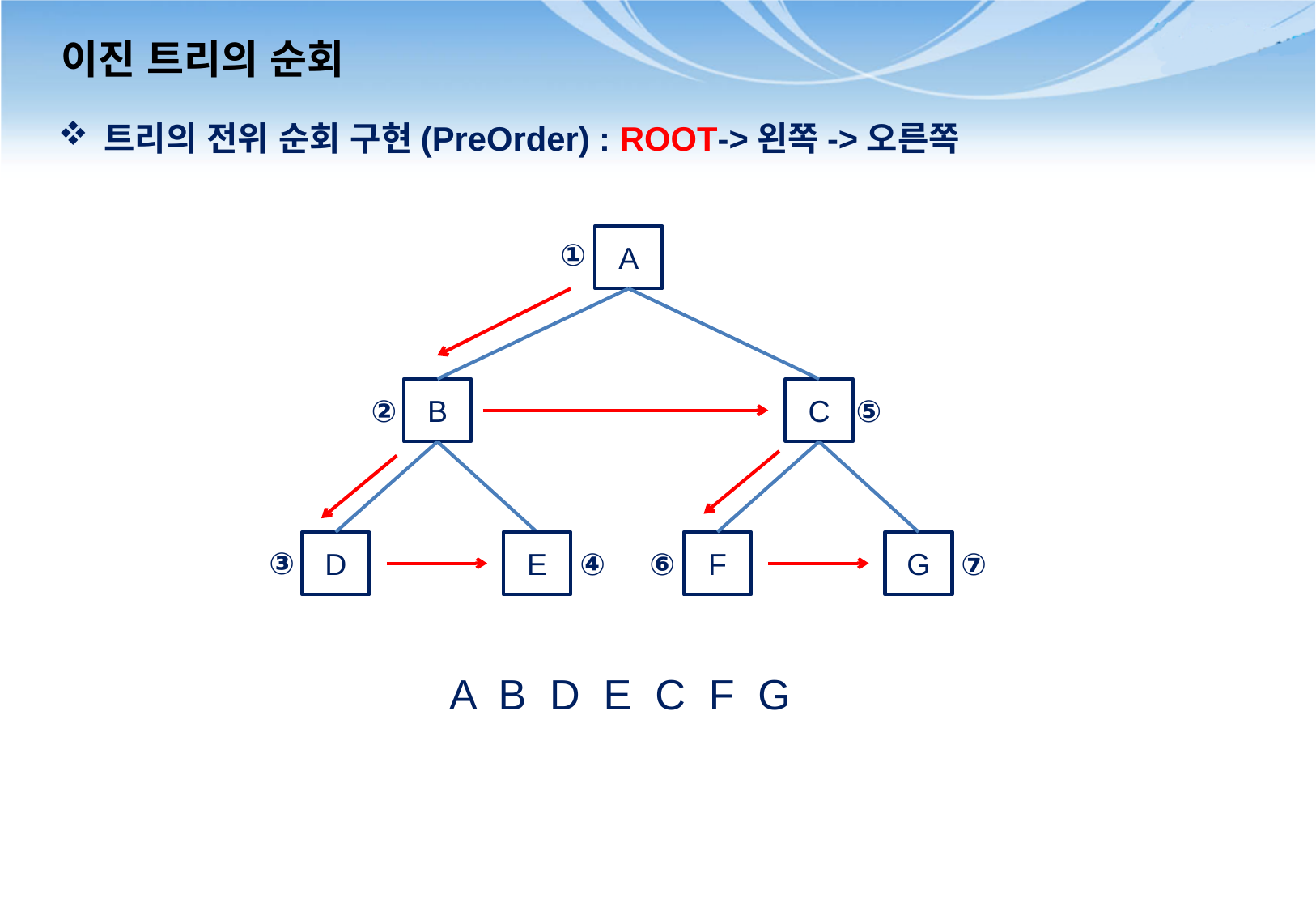

# 이진 트리의 순회
트리의 전위 순회 구현(PreOrder) : ROOT->왼쪽->오른쪽
A
B
C
D
E
F
G
①
②
⑤
③
④
⑥
⑦
A  B  D  E  C  F  G